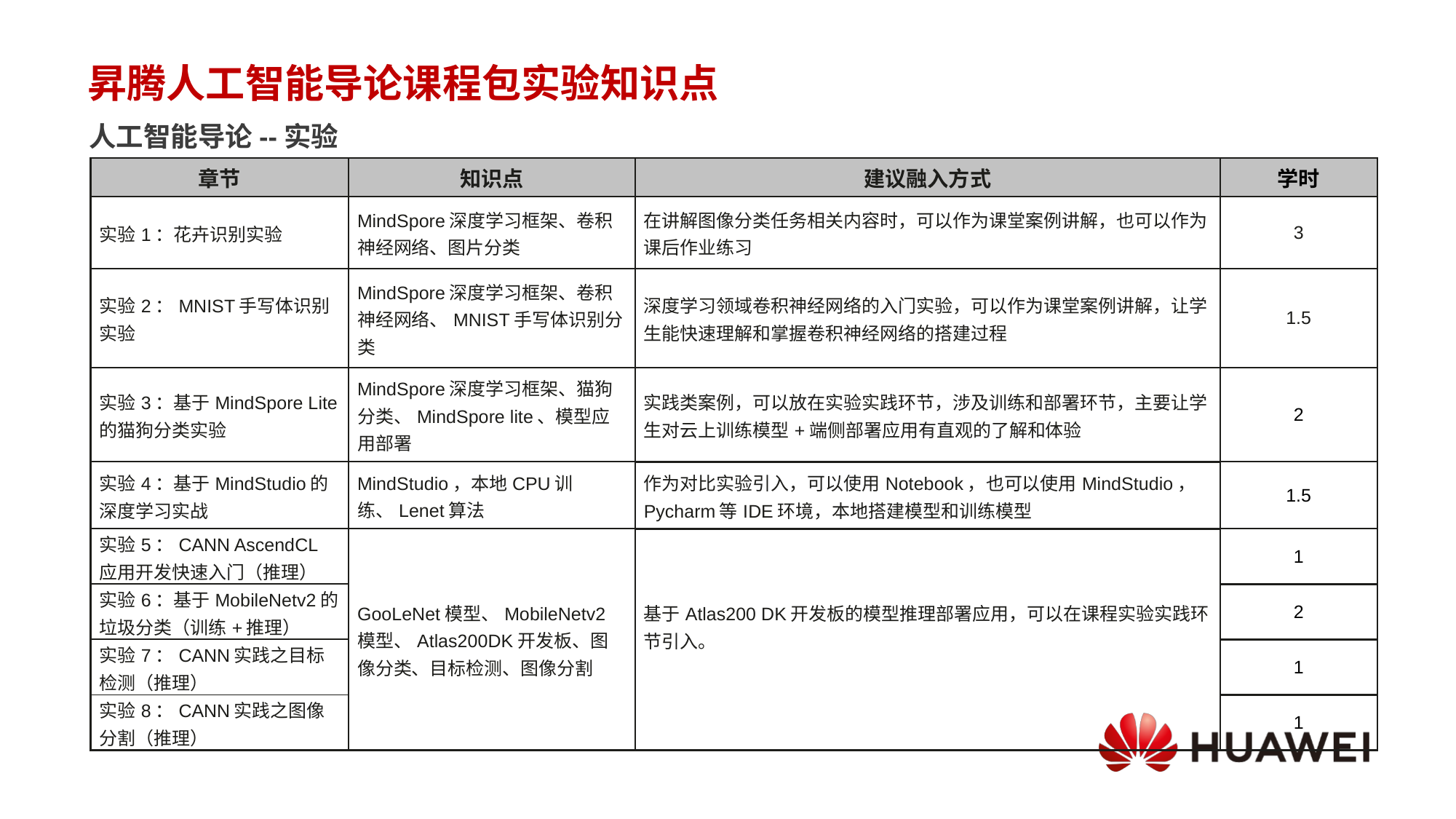

# 昇腾人工智能导论课程包实验知识点
人工智能导论--实验
| 章节 | 知识点 | 建议融入方式 | 学时 |
| --- | --- | --- | --- |
| 实验1：花卉识别实验 | MindSpore深度学习框架、卷积神经网络、图片分类 | 在讲解图像分类任务相关内容时，可以作为课堂案例讲解，也可以作为课后作业练习 | 3 |
| 实验2：MNIST手写体识别实验 | MindSpore深度学习框架、卷积神经网络、MNIST手写体识别分类 | 深度学习领域卷积神经网络的入门实验，可以作为课堂案例讲解，让学生能快速理解和掌握卷积神经网络的搭建过程 | 1.5 |
| 实验3：基于MindSpore Lite的猫狗分类实验 | MindSpore深度学习框架、猫狗分类、MindSpore lite、模型应用部署 | 实践类案例，可以放在实验实践环节，涉及训练和部署环节，主要让学生对云上训练模型+端侧部署应用有直观的了解和体验 | 2 |
| 实验4：基于MindStudio的深度学习实战 | MindStudio，本地CPU训练、Lenet算法 | 作为对比实验引入，可以使用Notebook，也可以使用MindStudio，Pycharm等IDE环境，本地搭建模型和训练模型 | 1.5 |
| 实验5：CANN AscendCL应用开发快速入门（推理） | GooLeNet模型、MobileNetv2模型、Atlas200DK开发板、图像分类、目标检测、图像分割 | 基于Atlas200 DK开发板的模型推理部署应用，可以在课程实验实践环节引入。 | 1 |
| 实验6：基于MobileNetv2的垃圾分类（训练+推理） |  |  | 2 |
| 实验7：CANN实践之目标检测（推理） |  |  | 1 |
| 实验8：CANN实践之图像分割（推理） |  |  | 1 |